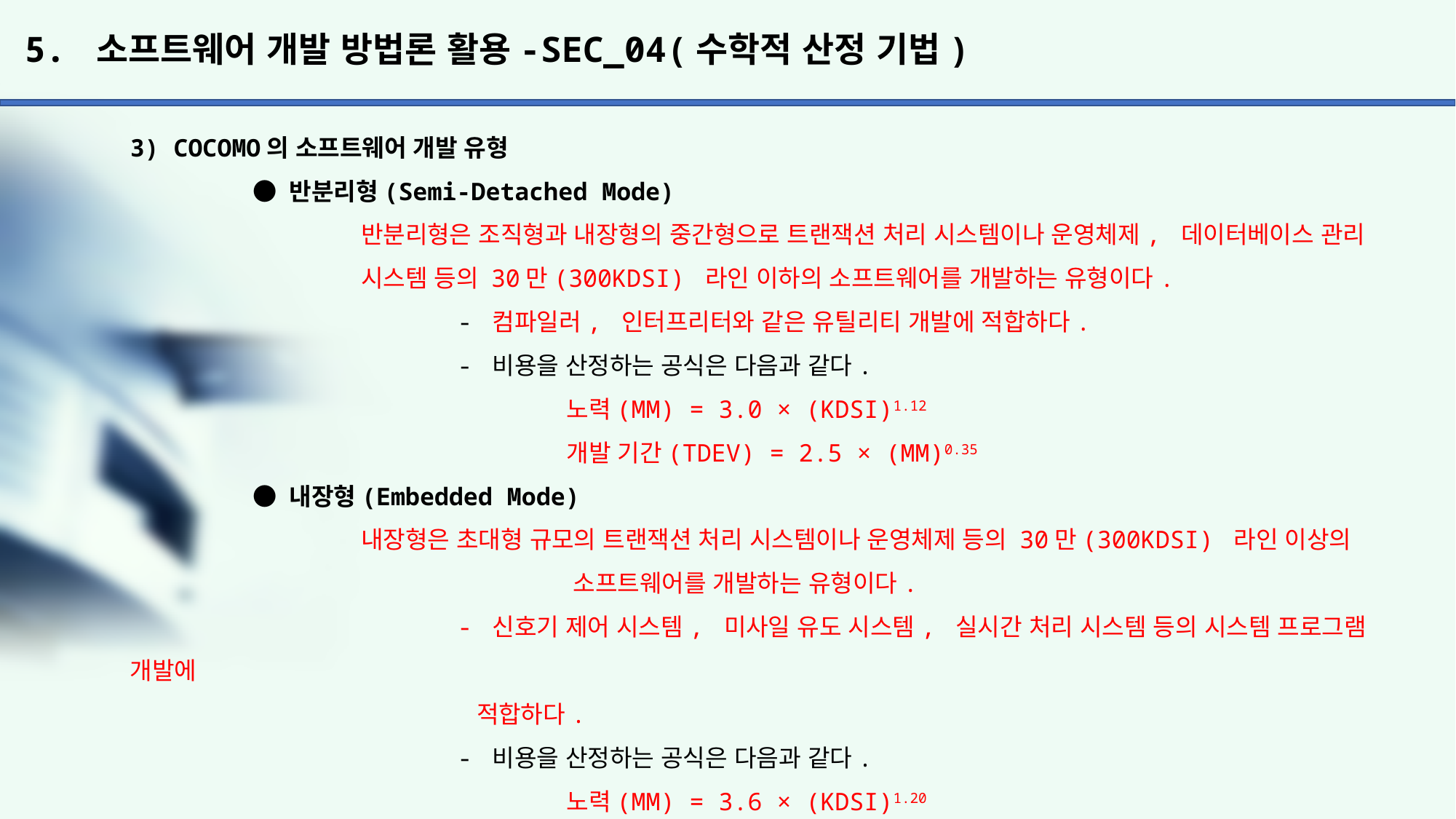

# 5. 소프트웨어 개발 방법론 활용-SEC_04(수학적 산정 기법)
3) COCOMO의 소프트웨어 개발 유형
	  ● 반분리형(Semi-Detached Mode)
		 반분리형은 조직형과 내장형의 중간형으로 트랜잭션 처리 시스템이나 운영체제, 데이터베이스 관리
		 시스템 등의 30만(300KDSI) 라인 이하의 소프트웨어를 개발하는 유형이다.
			- 컴파일러, 인터프리터와 같은 유틸리티 개발에 적합하다.
			- 비용을 산정하는 공식은 다음과 같다.
				노력(MM) = 3.0 × (KDSI)1.12
				개발 기간(TDEV) = 2.5 × (MM)0.35
	  ● 내장형(Embedded Mode)
		 내장형은 초대형 규모의 트랜잭션 처리 시스템이나 운영체제 등의 30만(300KDSI) 라인 이상의 				 소프트웨어를 개발하는 유형이다.
			- 신호기 제어 시스템, 미사일 유도 시스템, 실시간 처리 시스템 등의 시스템 프로그램 개발에
			  적합하다.
			- 비용을 산정하는 공식은 다음과 같다.
				노력(MM) = 3.6 × (KDSI)1.20
				개발 기간(TDEV) = 2.5 × (MM)0.32